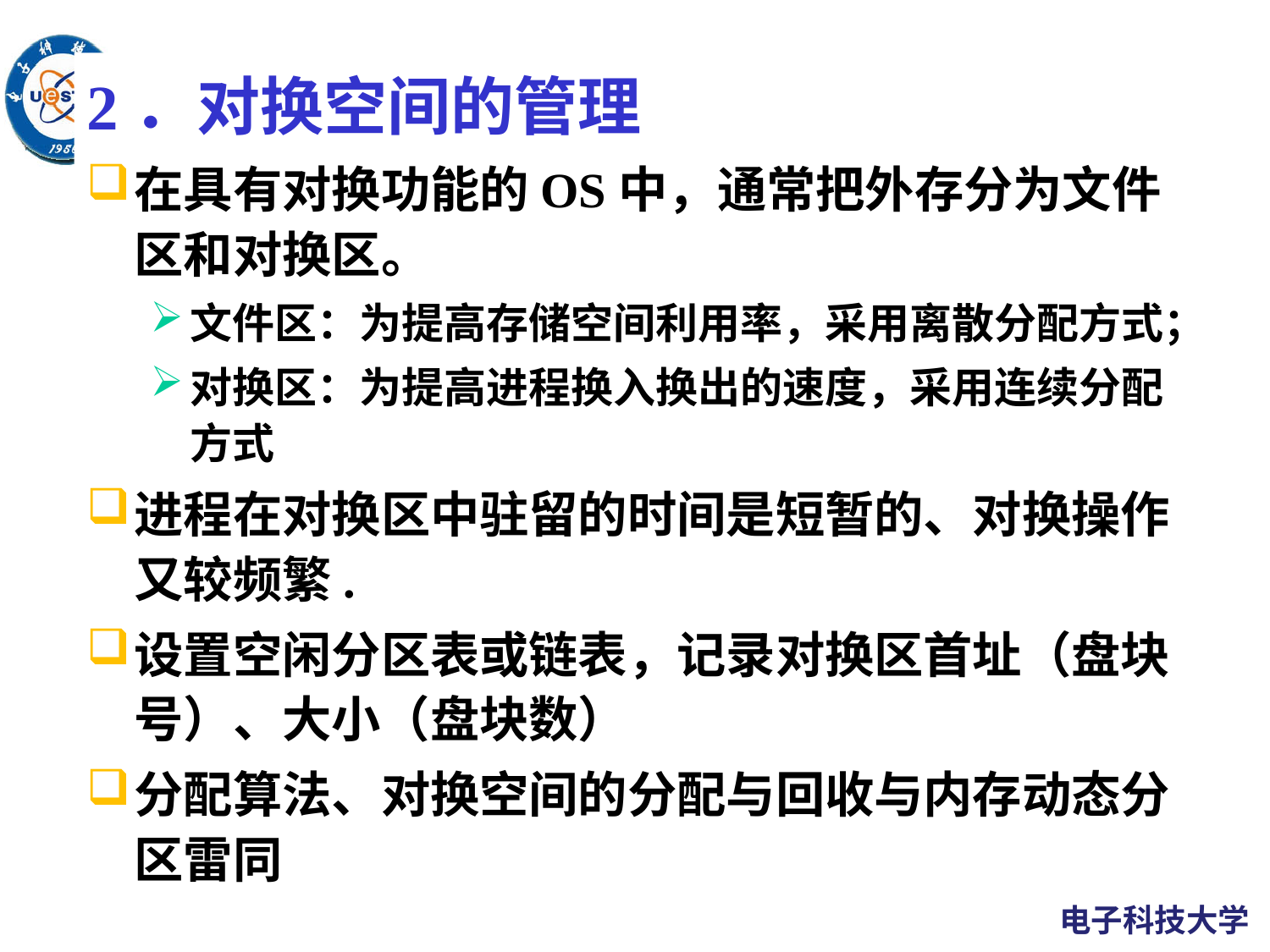

2．对换空间的管理
在具有对换功能的OS中，通常把外存分为文件区和对换区。
文件区：为提高存储空间利用率，采用离散分配方式；
对换区：为提高进程换入换出的速度，采用连续分配方式
进程在对换区中驻留的时间是短暂的、对换操作又较频繁.
设置空闲分区表或链表，记录对换区首址（盘块号）、大小（盘块数）
分配算法、对换空间的分配与回收与内存动态分区雷同